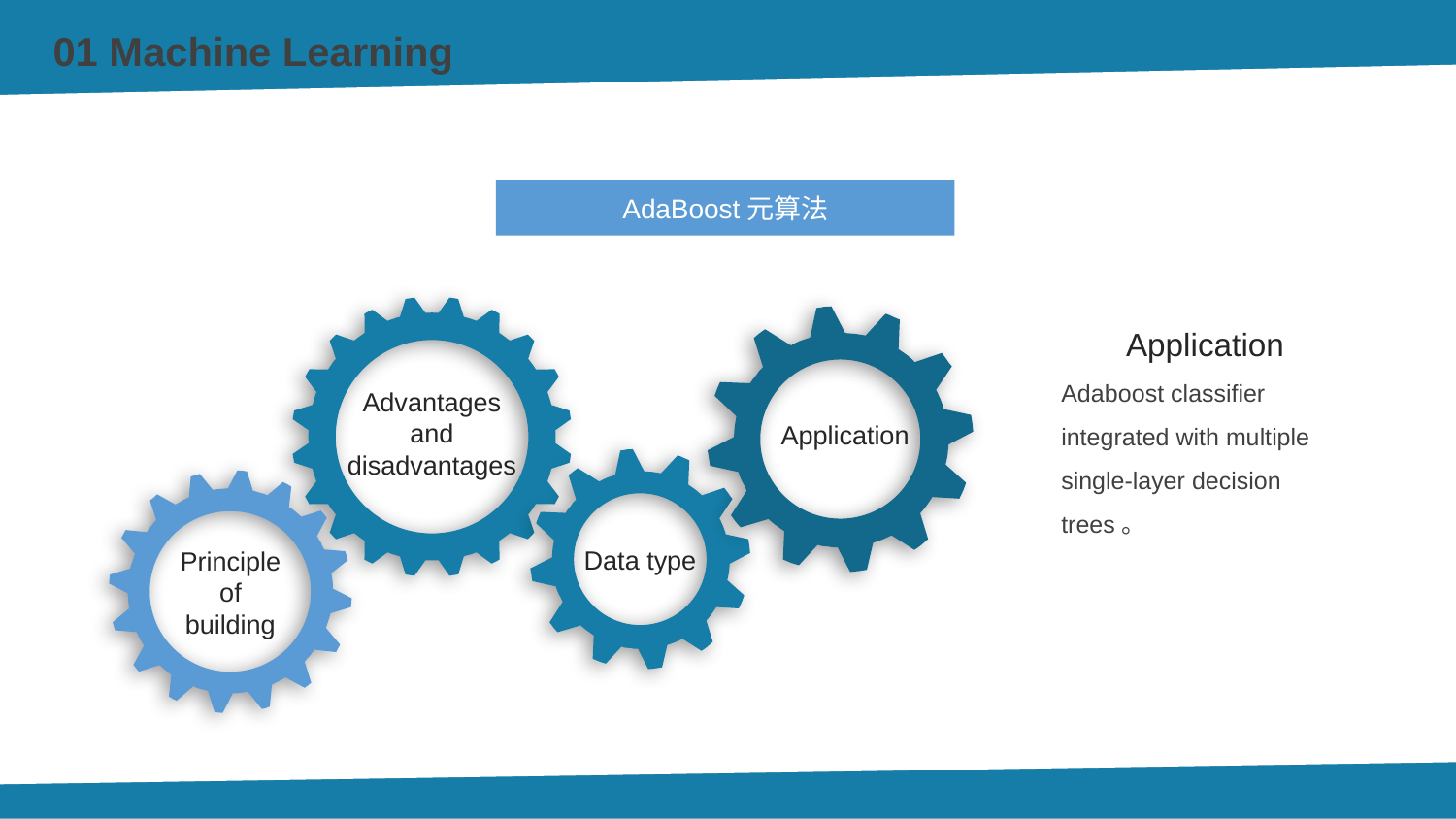

01 Machine Learning
AdaBoost元算法

Application
Adaboost classifier integrated with multiple single-layer decision trees。
Advantages and disadvantages
Application

Data type
Principle of building